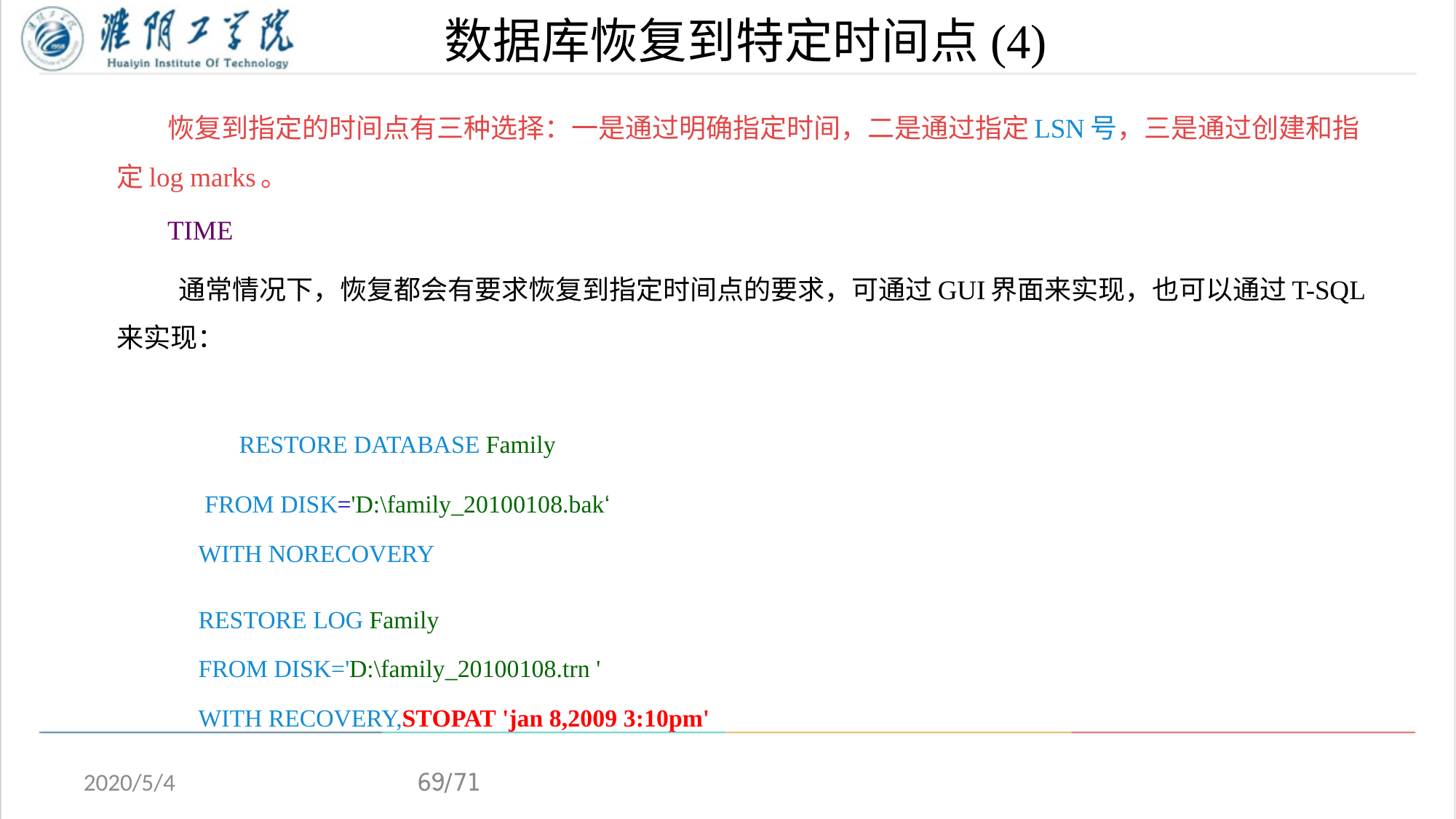

# 数据库恢复到特定时间点(4)
恢复到指定的时间点有三种选择：一是通过明确指定时间，二是通过指定LSN号，三是通过创建和指定log marks。
TIME
 通常情况下，恢复都会有要求恢复到指定时间点的要求，可通过GUI界面来实现，也可以通过T-SQL 来实现：
      RESTORE DATABASE Family
      FROM DISK='D:\family_20100108.bak‘
     WITH NORECOVERY
     RESTORE LOG Family
     FROM DISK='D:\family_20100108.trn '
     WITH RECOVERY,STOPAT 'jan 8,2009 3:10pm'

69/71
2020/5/4